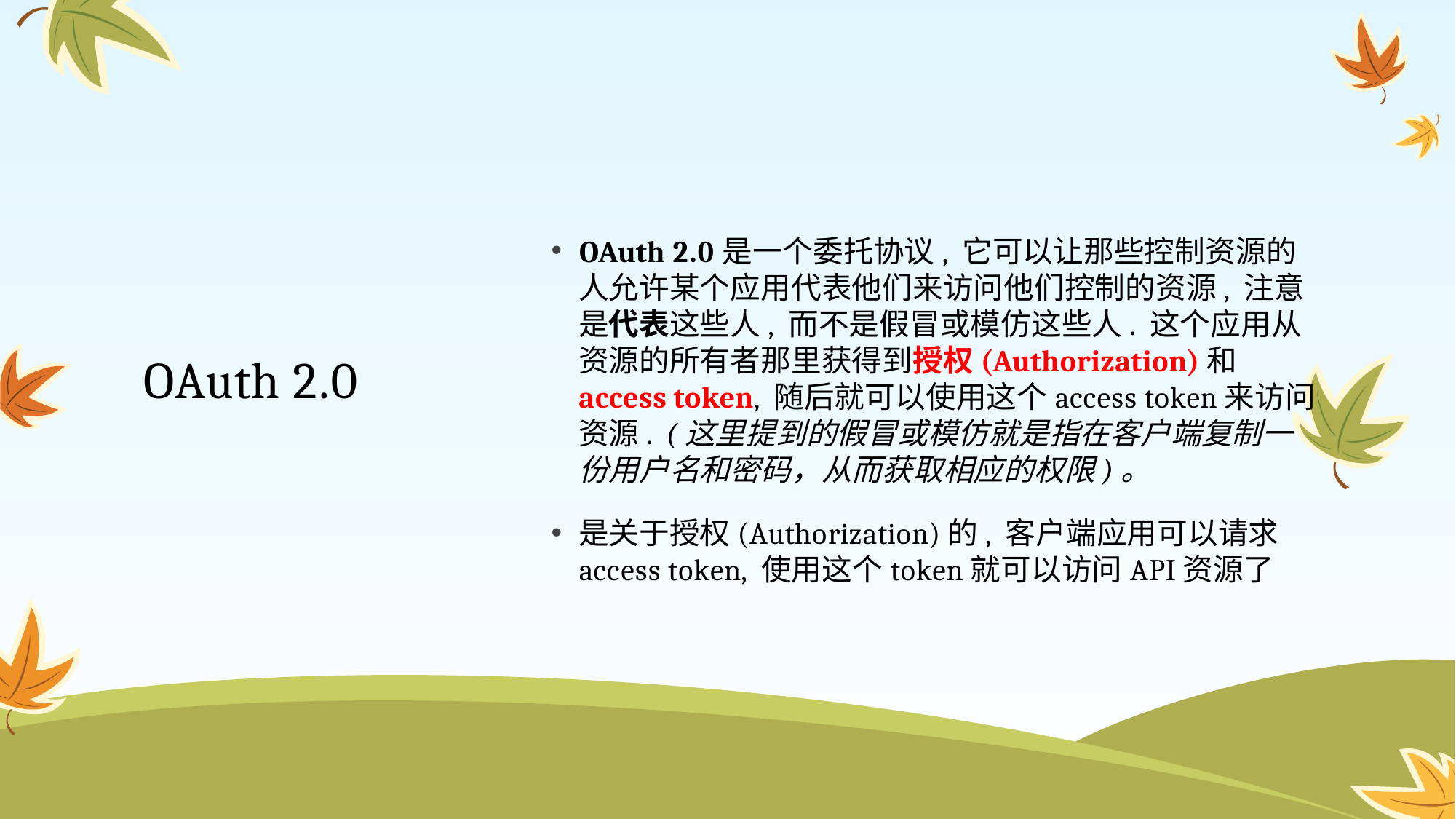

OAuth 2.0是一个委托协议, 它可以让那些控制资源的人允许某个应用代表他们来访问他们控制的资源, 注意是代表这些人, 而不是假冒或模仿这些人. 这个应用从资源的所有者那里获得到授权(Authorization)和access token, 随后就可以使用这个access token来访问资源.  (这里提到的假冒或模仿就是指在客户端复制一份用户名和密码，从而获取相应的权限)。
是关于授权(Authorization)的, 客户端应用可以请求access token, 使用这个token就可以访问API资源了
# OAuth 2.0